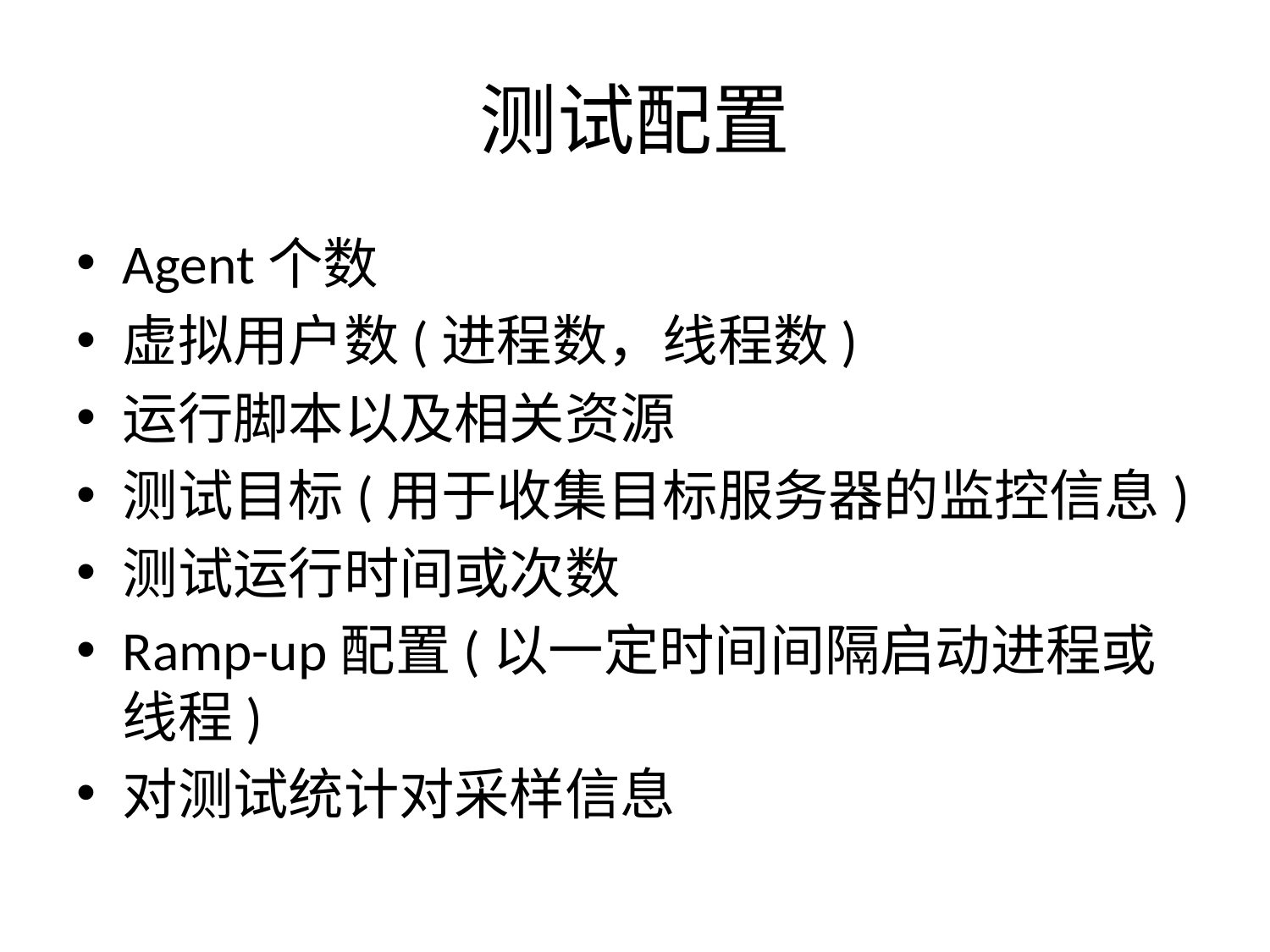

# 测试配置
Agent个数
虚拟用户数(进程数，线程数)
运行脚本以及相关资源
测试目标(用于收集目标服务器的监控信息)
测试运行时间或次数
Ramp-up配置(以一定时间间隔启动进程或线程)
对测试统计对采样信息